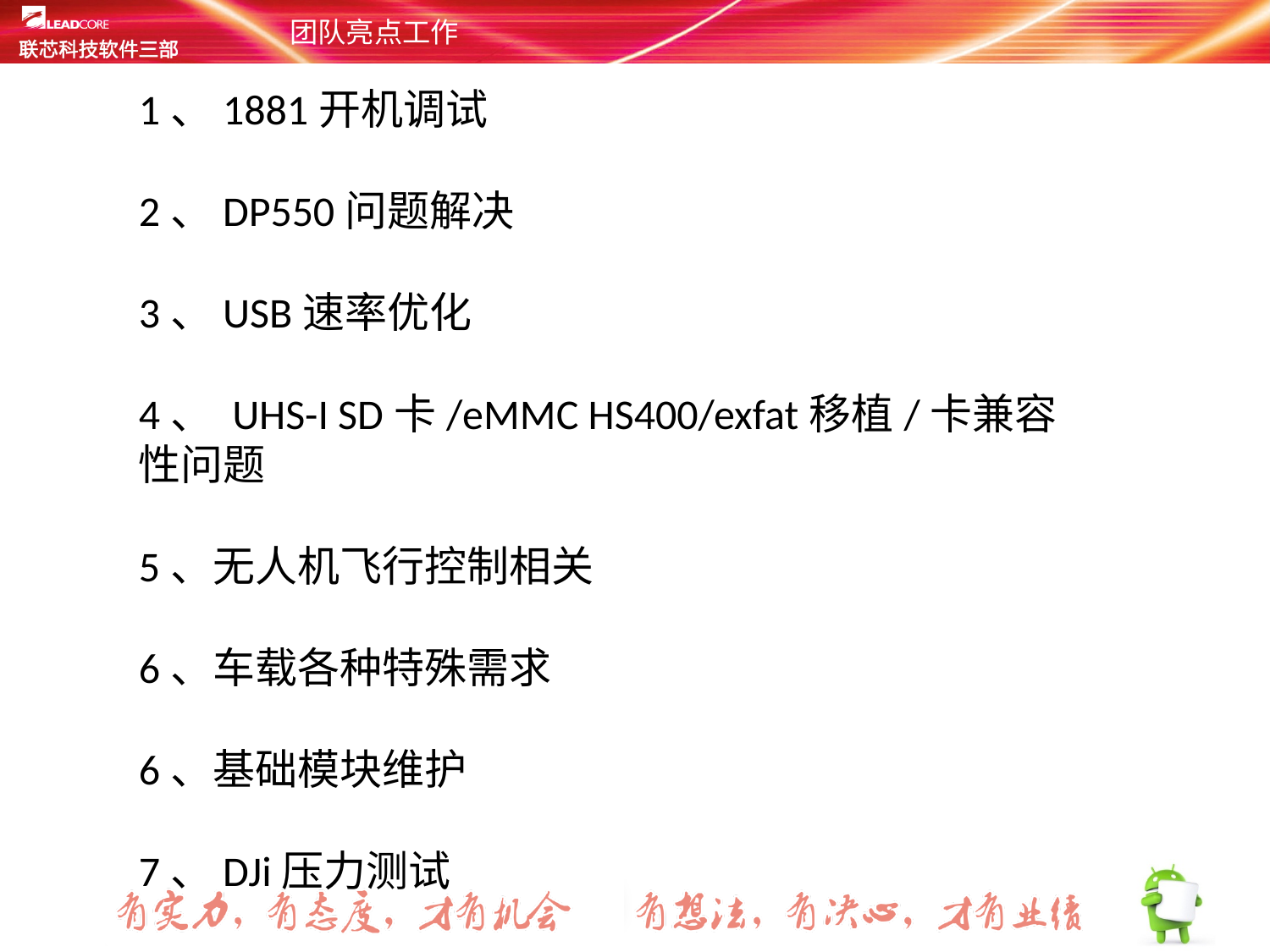

# 团队亮点工作
1、1881开机调试

2、DP550问题解决

3、USB速率优化

4、 UHS-I SD卡/eMMC HS400/exfat移植/卡兼容性问题

5、无人机飞行控制相关

6、车载各种特殊需求

6、基础模块维护

7、DJi压力测试

。。。